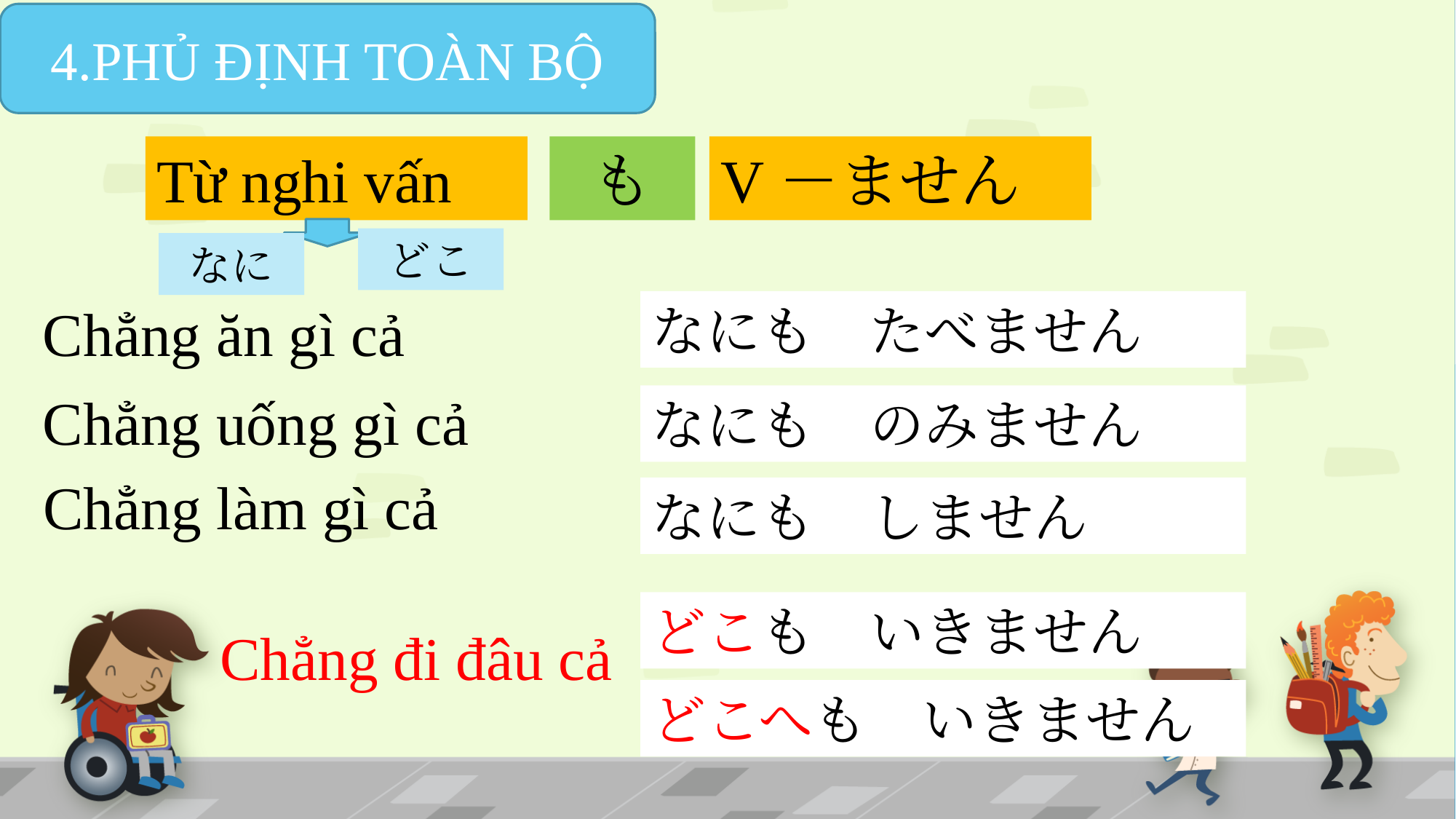

4.PHỦ ĐỊNH TOÀN BỘ
Từ nghi vấn
も
V－ません

どこ
なに
Chẳng ăn gì cả
なにも　たべません
Chẳng uống gì cả
なにも　のみません
Chẳng làm gì cả
なにも　しません
どこも　いきません
Chẳng đi đâu cả
どこへも　いきません